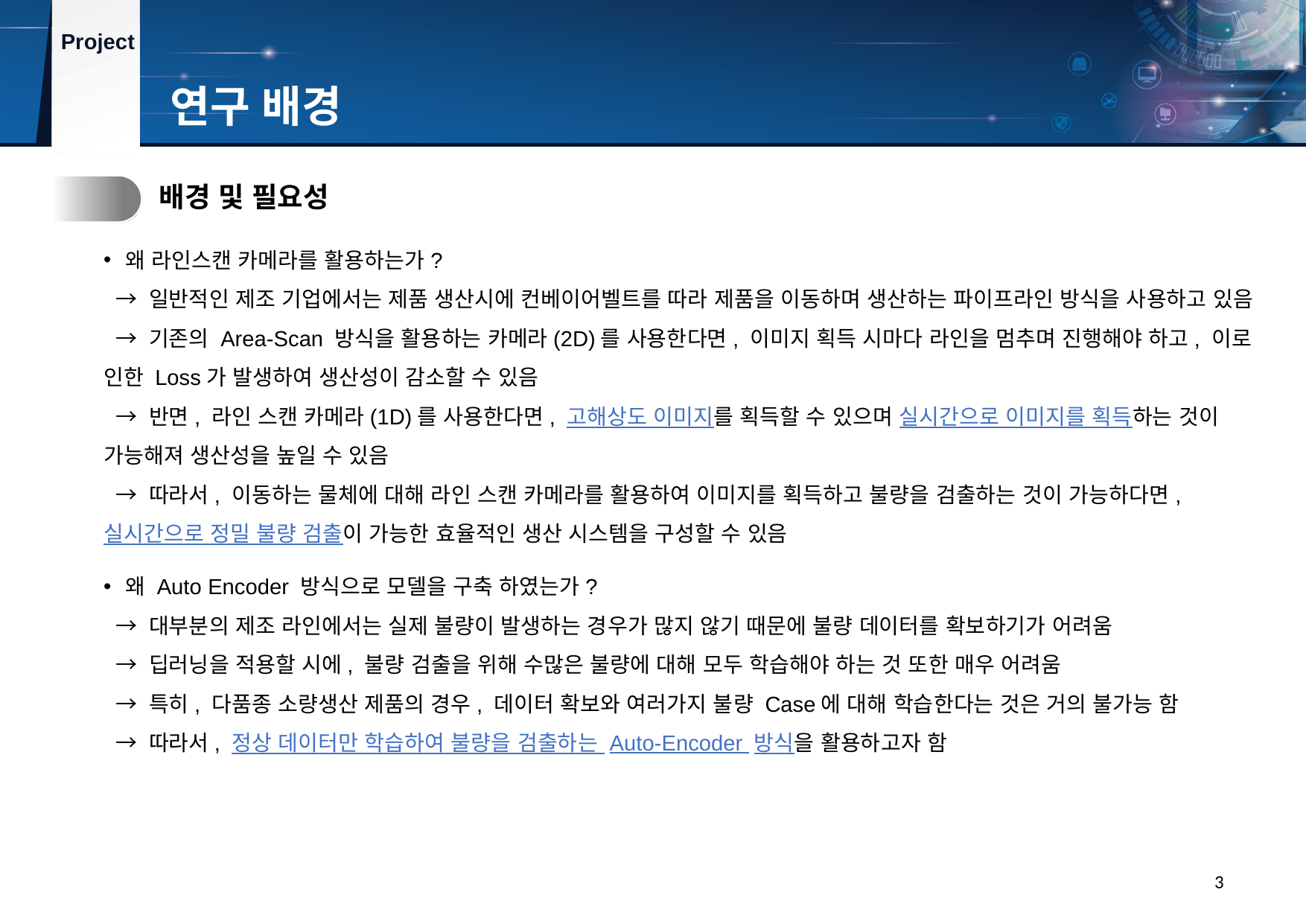

연구 배경

1.
배경 및 필요성
왜 라인스캔 카메라를 활용하는가?
  → 일반적인 제조 기업에서는 제품 생산시에 컨베이어벨트를 따라 제품을 이동하며 생산하는 파이프라인 방식을 사용하고 있음
  → 기존의 Area-Scan 방식을 활용하는 카메라(2D)를 사용한다면, 이미지 획득 시마다 라인을 멈추며 진행해야 하고, 이로 인한 Loss가 발생하여 생산성이 감소할 수 있음
  → 반면, 라인 스캔 카메라(1D)를 사용한다면, 고해상도 이미지를 획득할 수 있으며 실시간으로 이미지를 획득하는 것이 가능해져 생산성을 높일 수 있음
  → 따라서, 이동하는 물체에 대해 라인 스캔 카메라를 활용하여 이미지를 획득하고 불량을 검출하는 것이 가능하다면, 실시간으로 정밀 불량 검출이 가능한 효율적인 생산 시스템을 구성할 수 있음

왜 Auto Encoder 방식으로 모델을 구축 하였는가?
  → 대부분의 제조 라인에서는 실제 불량이 발생하는 경우가 많지 않기 때문에 불량 데이터를 확보하기가 어려움
  → 딥러닝을 적용할 시에, 불량 검출을 위해 수많은 불량에 대해 모두 학습해야 하는 것 또한 매우 어려움
  → 특히, 다품종 소량생산 제품의 경우, 데이터 확보와 여러가지 불량 Case에 대해 학습한다는 것은 거의 불가능 함
  → 따라서, 정상 데이터만 학습하여 불량을 검출하는 Auto-Encoder 방식을 활용하고자 함
3